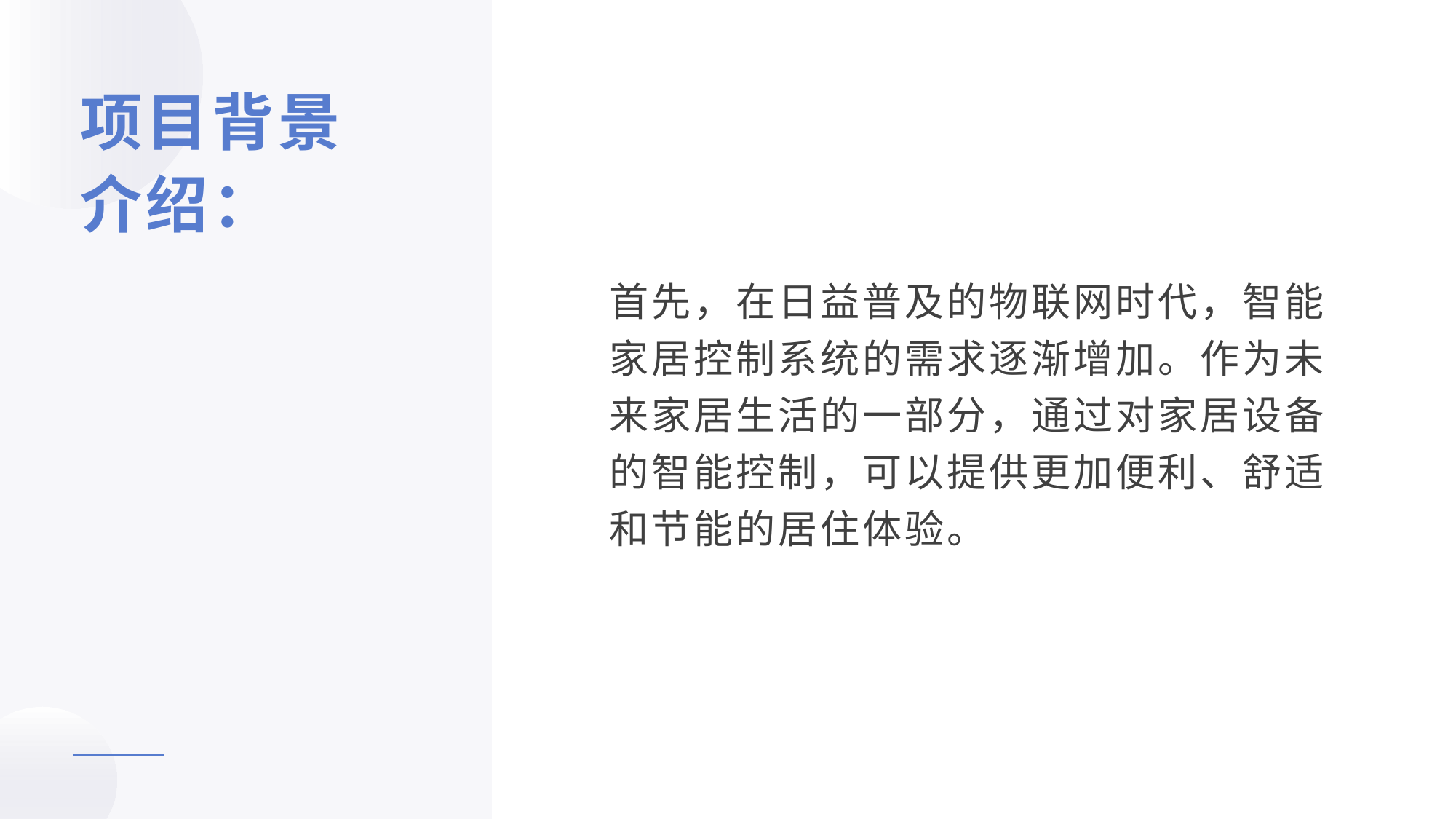

项目背景介绍：
首先，在日益普及的物联网时代，智能家居控制系统的需求逐渐增加。作为未来家居生活的一部分，通过对家居设备的智能控制，可以提供更加便利、舒适和节能的居住体验。